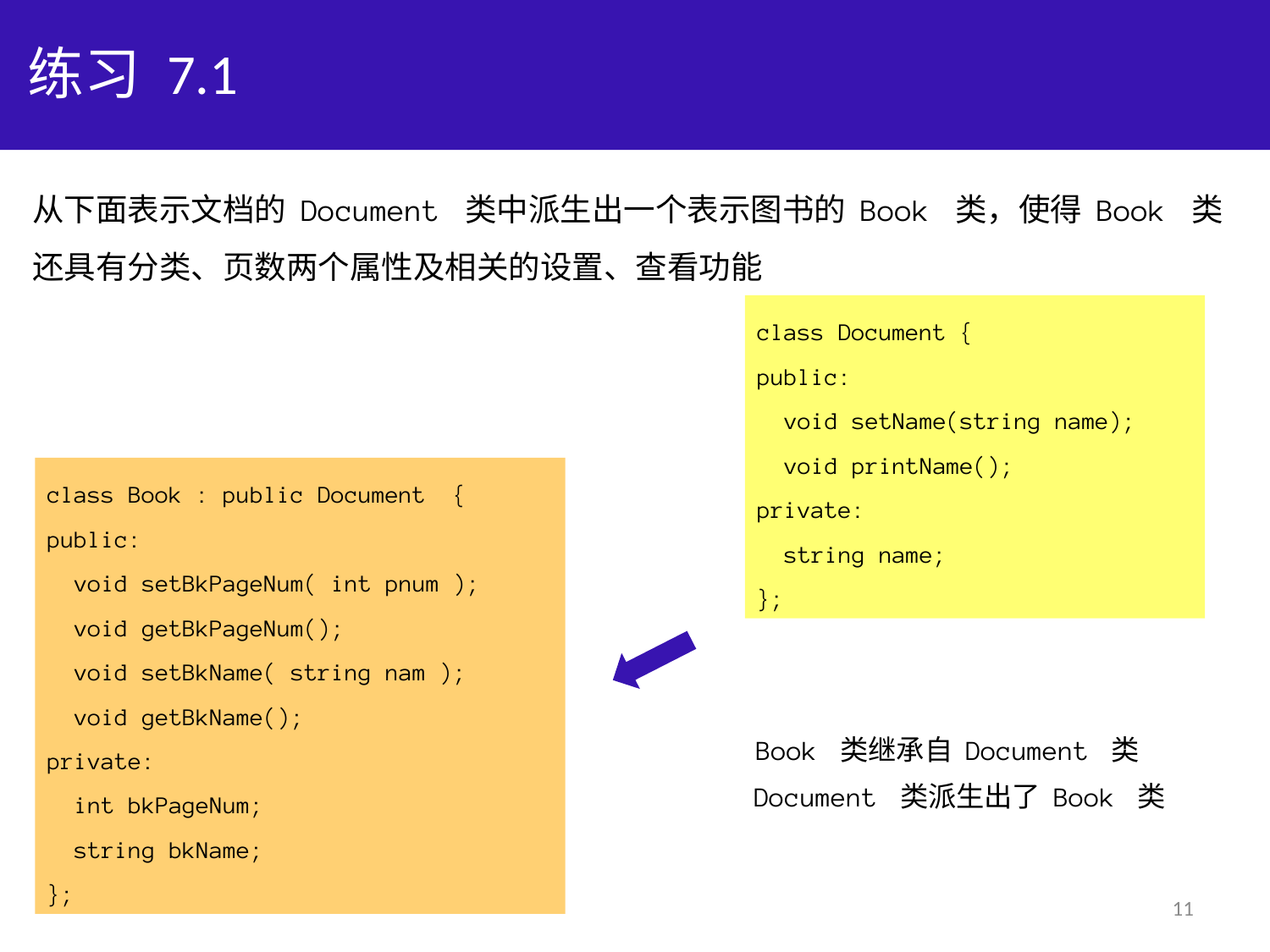

# 练习 7.1
从下面表示文档的 Document 类中派生出一个表示图书的 Book 类，使得 Book 类
还具有分类、页数两个属性及相关的设置、查看功能
class Document {
public:
  void setName(string name);
  void printName();
private:
  string name;
};
class Book : public Document  {
public:
  void setBkPageNum( int pnum );
  void getBkPageNum();
  void setBkName( string nam );
  void getBkName();
private:
  int bkPageNum;
  string bkName;
};

Book 类继承自 Document 类
Document 类派生出了 Book 类
11